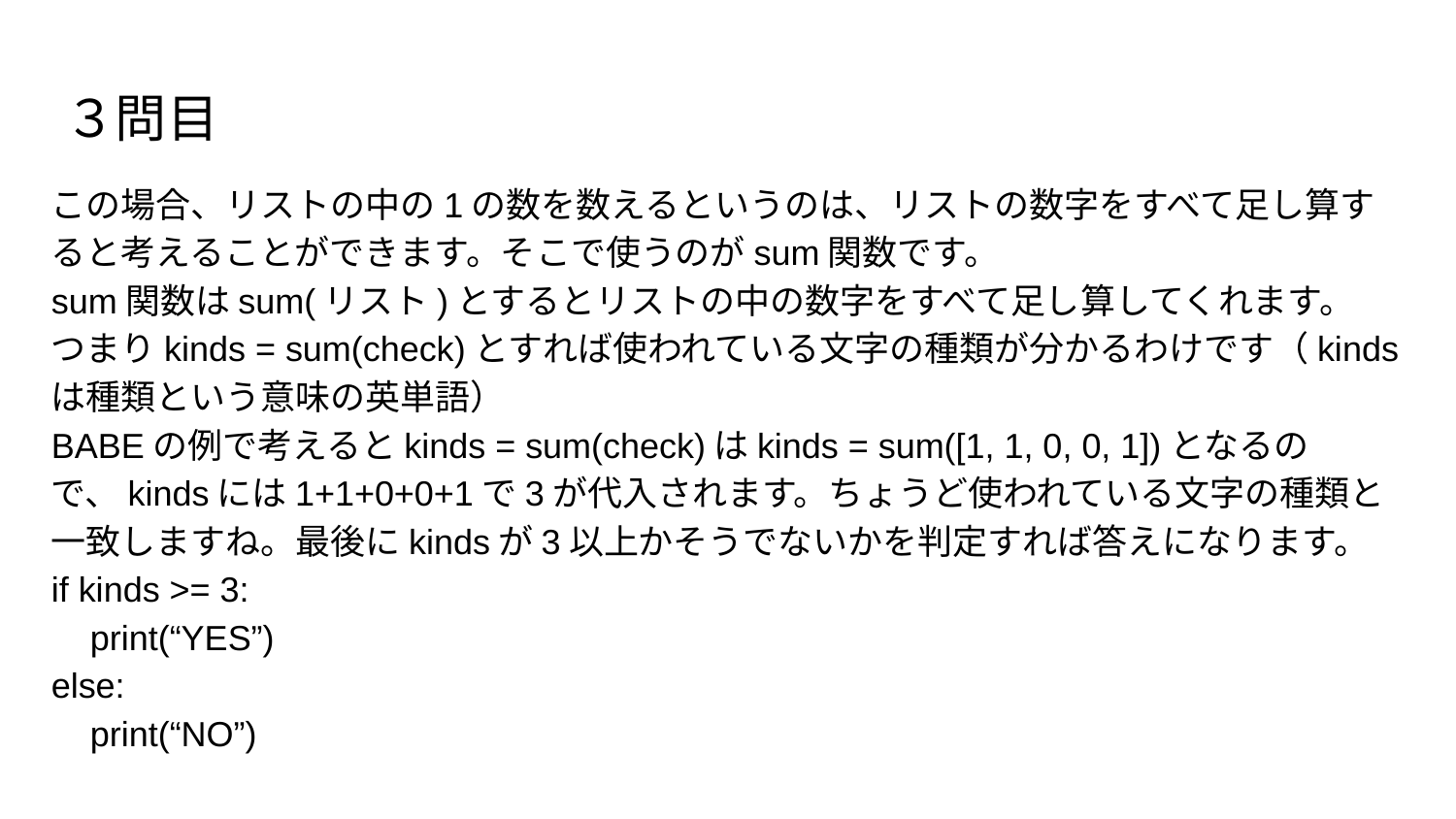

# ３問目
この場合、リストの中の1の数を数えるというのは、リストの数字をすべて足し算すると考えることができます。そこで使うのがsum関数です。
sum関数はsum(リスト)とするとリストの中の数字をすべて足し算してくれます。
つまりkinds = sum(check)とすれば使われている文字の種類が分かるわけです（kindsは種類という意味の英単語）
BABEの例で考えるとkinds = sum(check)はkinds = sum([1, 1, 0, 0, 1])となるので、kindsには1+1+0+0+1で3が代入されます。ちょうど使われている文字の種類と一致しますね。最後にkindsが3以上かそうでないかを判定すれば答えになります。
if kinds >= 3:
    print(“YES”)
else:
    print(“NO”)